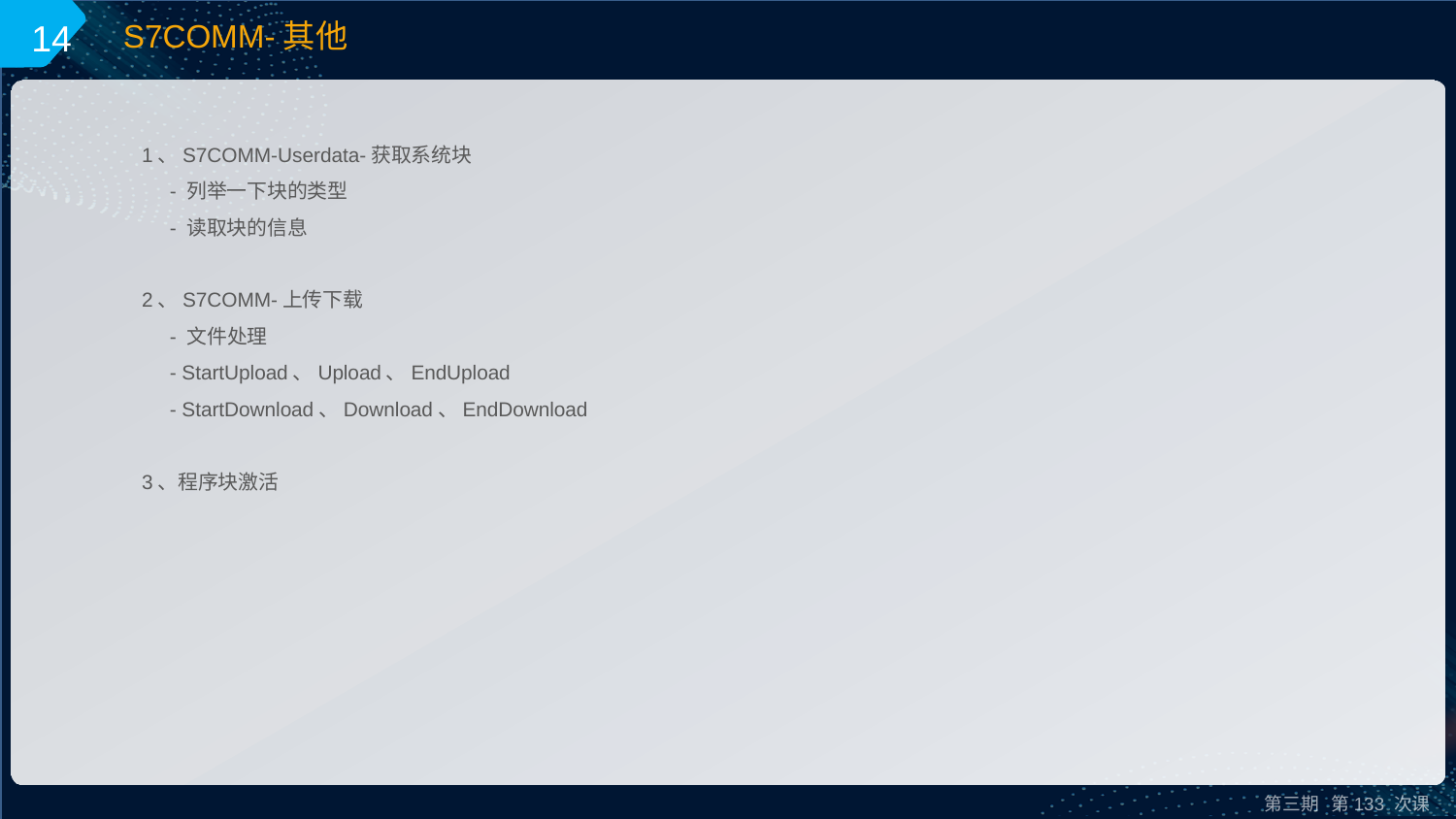

14
S7COMM-其他
1、S7COMM-Userdata-获取系统块
     - 列举一下块的类型
     - 读取块的信息

2、S7COMM-上传下载
     - 文件处理
     - StartUpload、Upload、EndUpload
     - StartDownload、Download、EndDownload

3、程序块激活